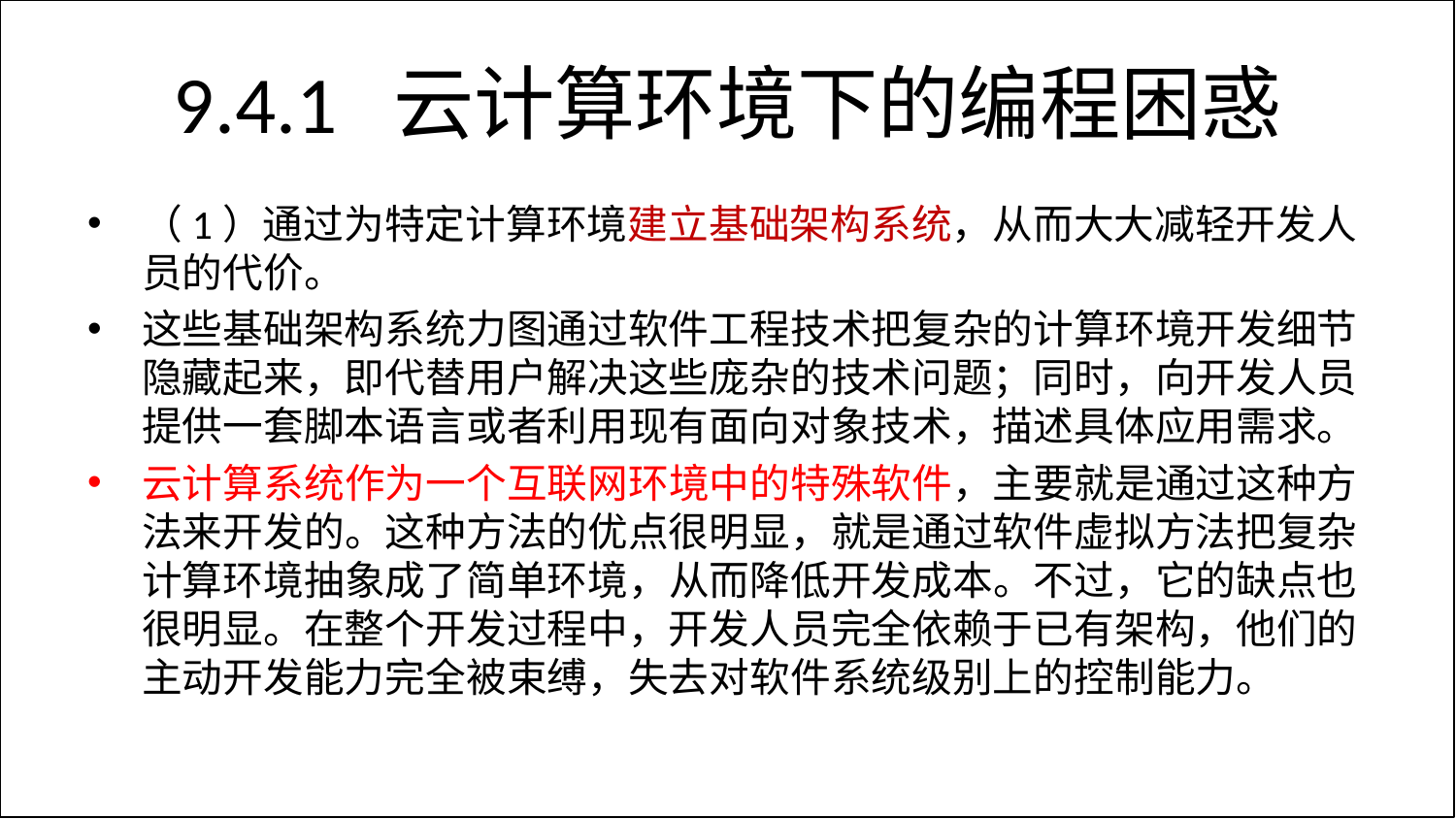

# 9.4.1  云计算环境下的编程困惑
（1）通过为特定计算环境建立基础架构系统，从而大大减轻开发人员的代价。
这些基础架构系统力图通过软件工程技术把复杂的计算环境开发细节隐藏起来，即代替用户解决这些庞杂的技术问题；同时，向开发人员提供一套脚本语言或者利用现有面向对象技术，描述具体应用需求。
云计算系统作为一个互联网环境中的特殊软件，主要就是通过这种方法来开发的。这种方法的优点很明显，就是通过软件虚拟方法把复杂计算环境抽象成了简单环境，从而降低开发成本。不过，它的缺点也很明显。在整个开发过程中，开发人员完全依赖于已有架构，他们的主动开发能力完全被束缚，失去对软件系统级别上的控制能力。